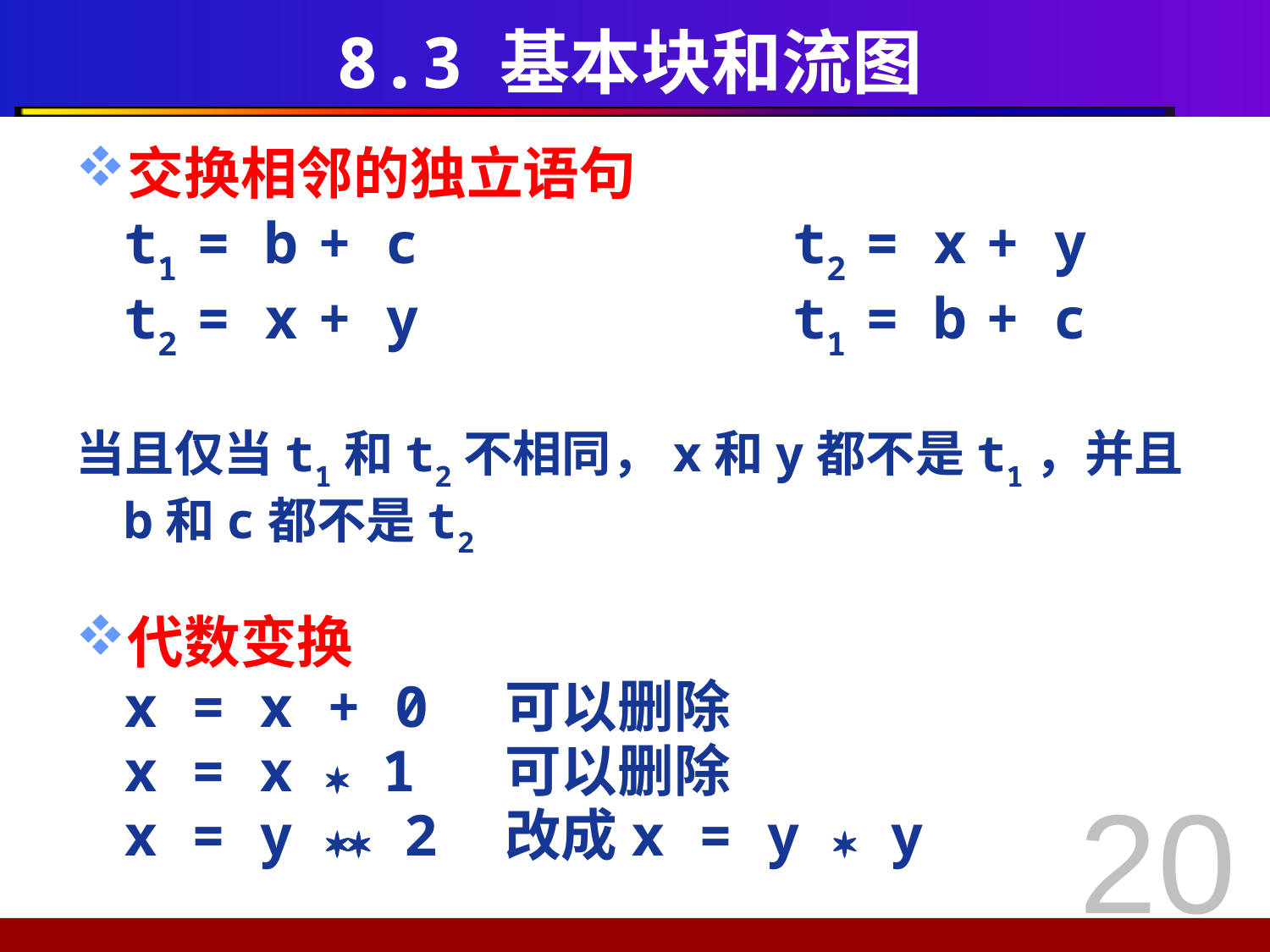

# 8.3 基本块和流图
交换相邻的独立语句
	t1 = b + c			 t2 = x + y
	t2 = x + y			 t1 = b + c

当且仅当t1和t2不相同，x和y都不是t1，并且b和c都不是t2

代数变换
	x = x + 0	可以删除
	x = x ∗ 1 	可以删除
	x = y ∗∗ 2 	改成x = y ∗ y
20